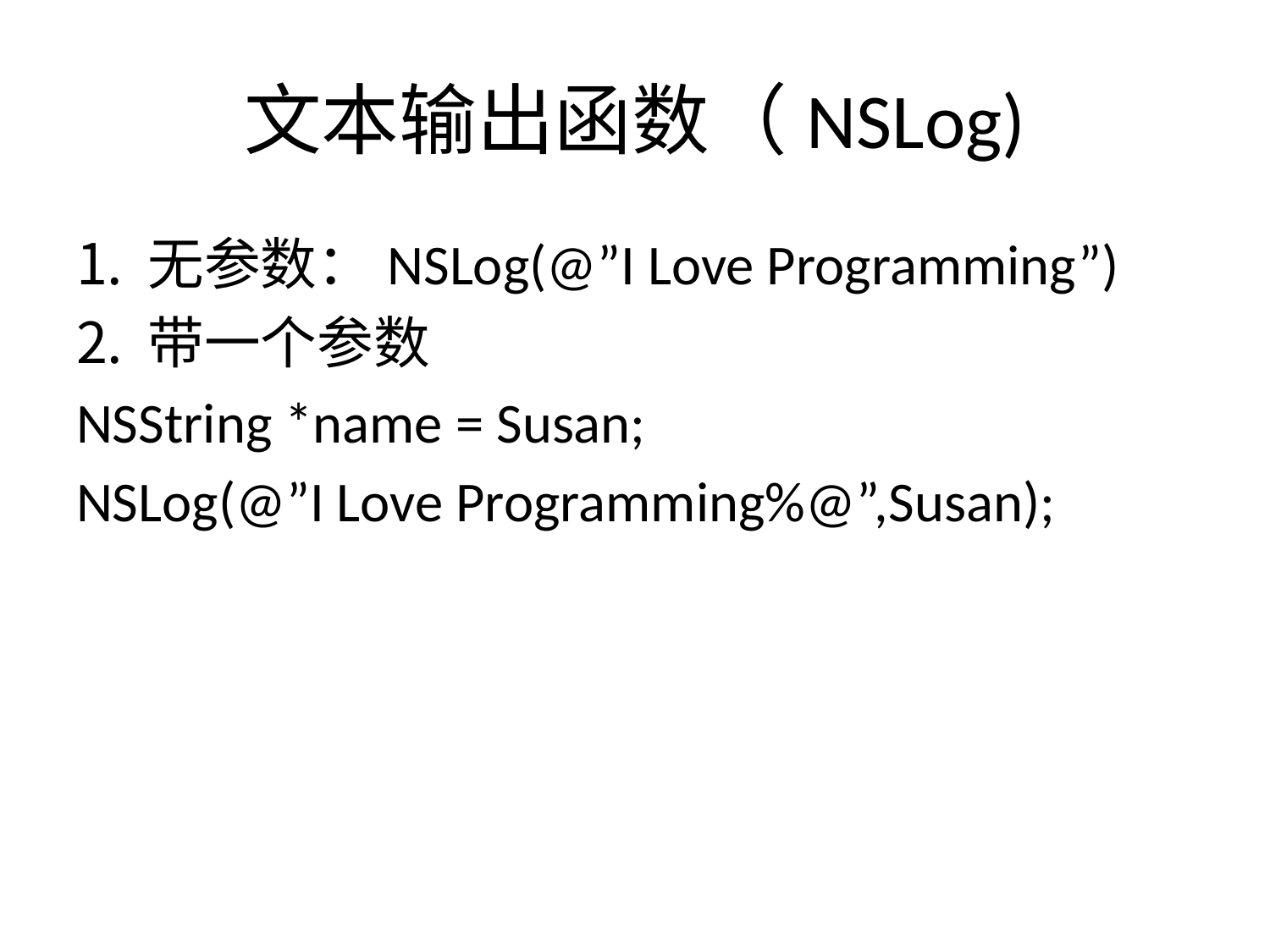

# 文本输出函数（NSLog)
无参数：NSLog(@”I Love Programming”)
带一个参数
NSString *name = Susan;
NSLog(@”I Love Programming%@”,Susan);